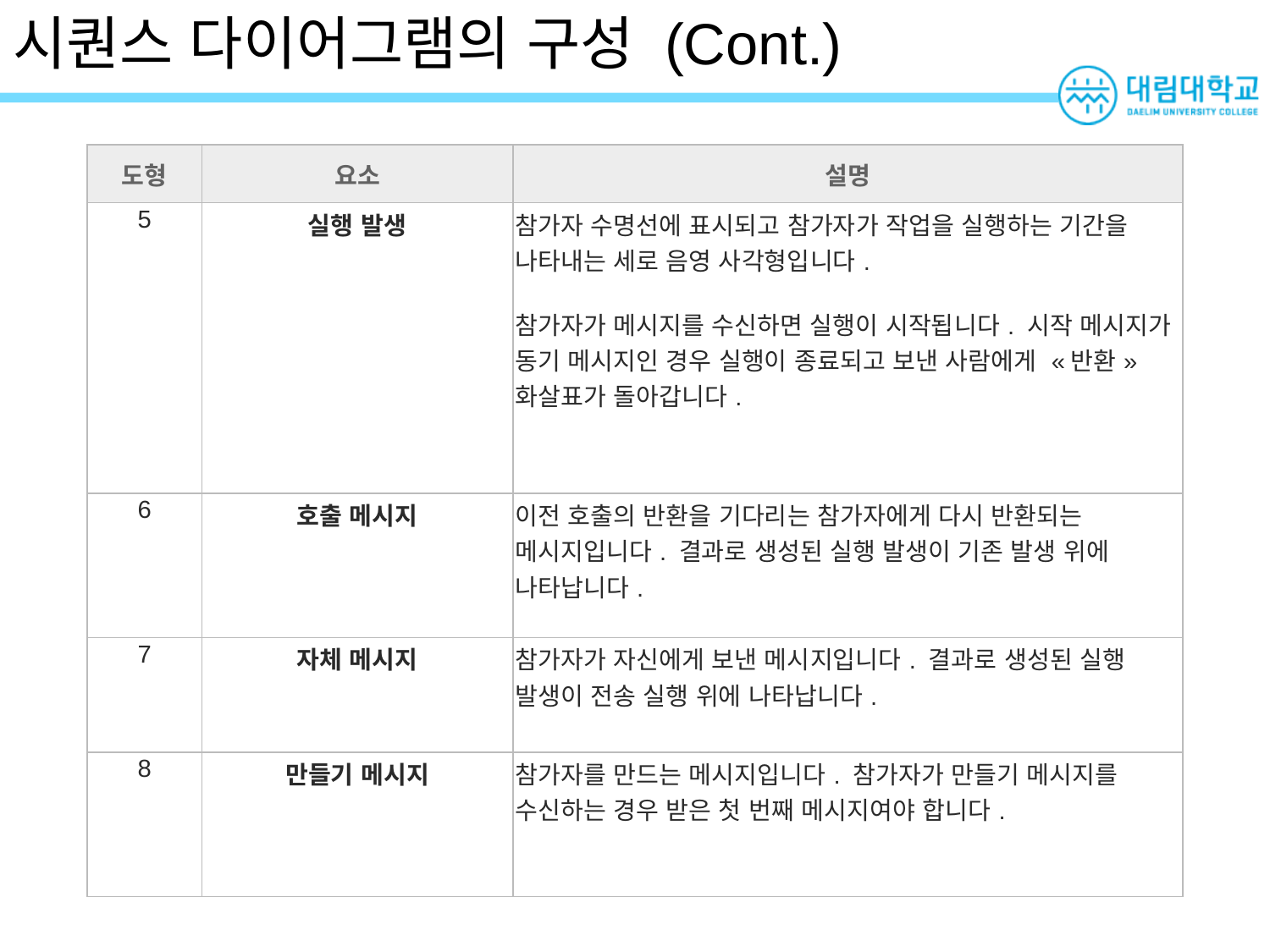

# 시퀀스 다이어그램의 구성 (Cont.)
| 도형 | 요소 | 설명 |
| --- | --- | --- |
| 5 | 실행 발생 | 참가자 수명선에 표시되고 참가자가 작업을 실행하는 기간을 나타내는 세로 음영 사각형입니다. 참가자가 메시지를 수신하면 실행이 시작됩니다. 시작 메시지가 동기 메시지인 경우 실행이 종료되고 보낸 사람에게 «반환» 화살표가 돌아갑니다. |
| 6 | 호출 메시지 | 이전 호출의 반환을 기다리는 참가자에게 다시 반환되는 메시지입니다. 결과로 생성된 실행 발생이 기존 발생 위에 나타납니다. |
| 7 | 자체 메시지 | 참가자가 자신에게 보낸 메시지입니다. 결과로 생성된 실행 발생이 전송 실행 위에 나타납니다. |
| 8 | 만들기 메시지 | 참가자를 만드는 메시지입니다. 참가자가 만들기 메시지를 수신하는 경우 받은 첫 번째 메시지여야 합니다. |